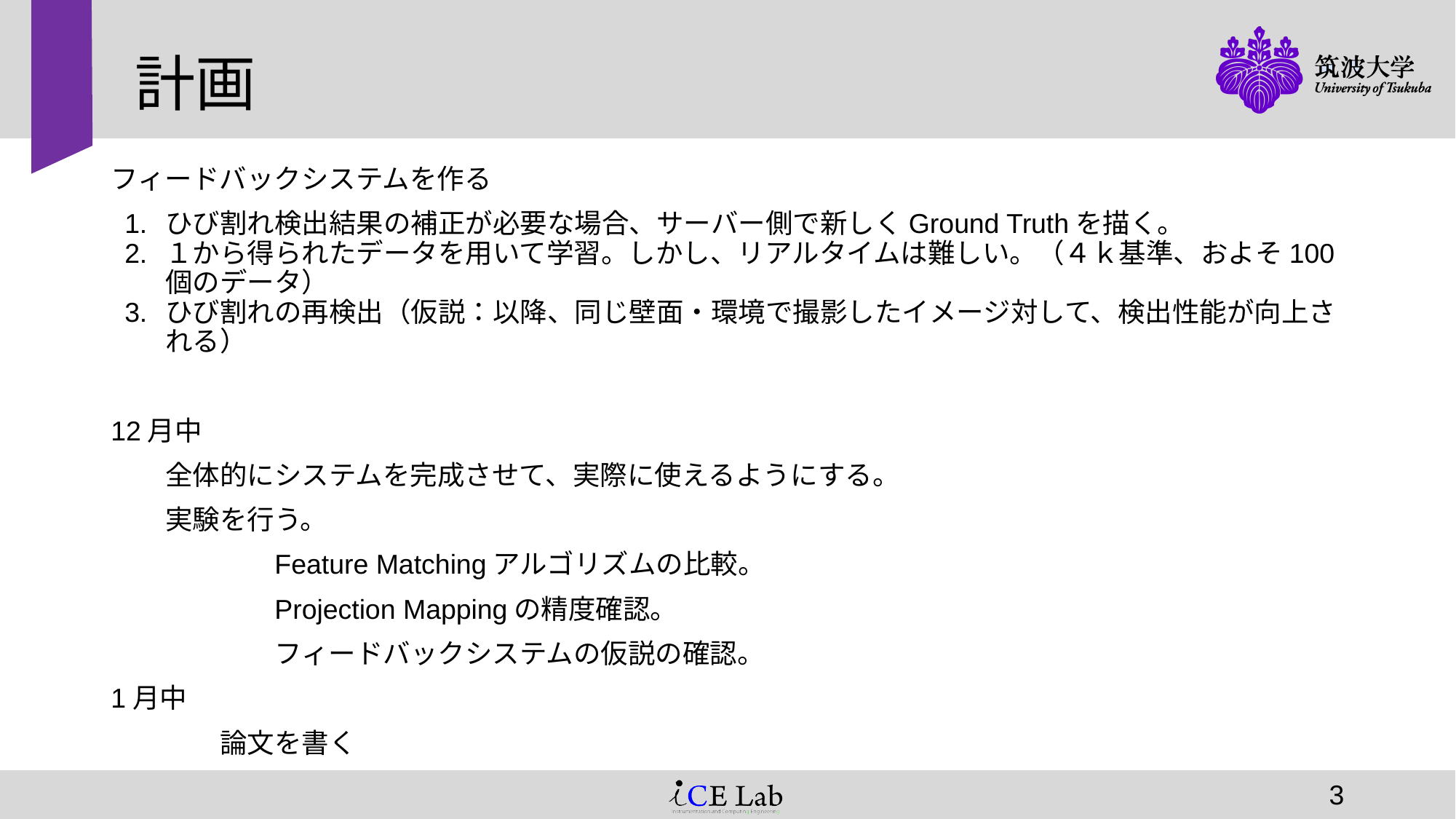

# 計画
フィードバックシステムを作る
ひび割れ検出結果の補正が必要な場合、サーバー側で新しくGround Truthを描く。
１から得られたデータを用いて学習。しかし、リアルタイムは難しい。（４ｋ基準、およそ100個のデータ）
ひび割れの再検出（仮説：以降、同じ壁面・環境で撮影したイメージ対して、検出性能が向上される）

12月中
全体的にシステムを完成させて、実際に使えるようにする。
実験を行う。
	Feature Matchingアルゴリズムの比較。
	Projection Mappingの精度確認。
	フィードバックシステムの仮説の確認。
1月中
	論文を書く
3